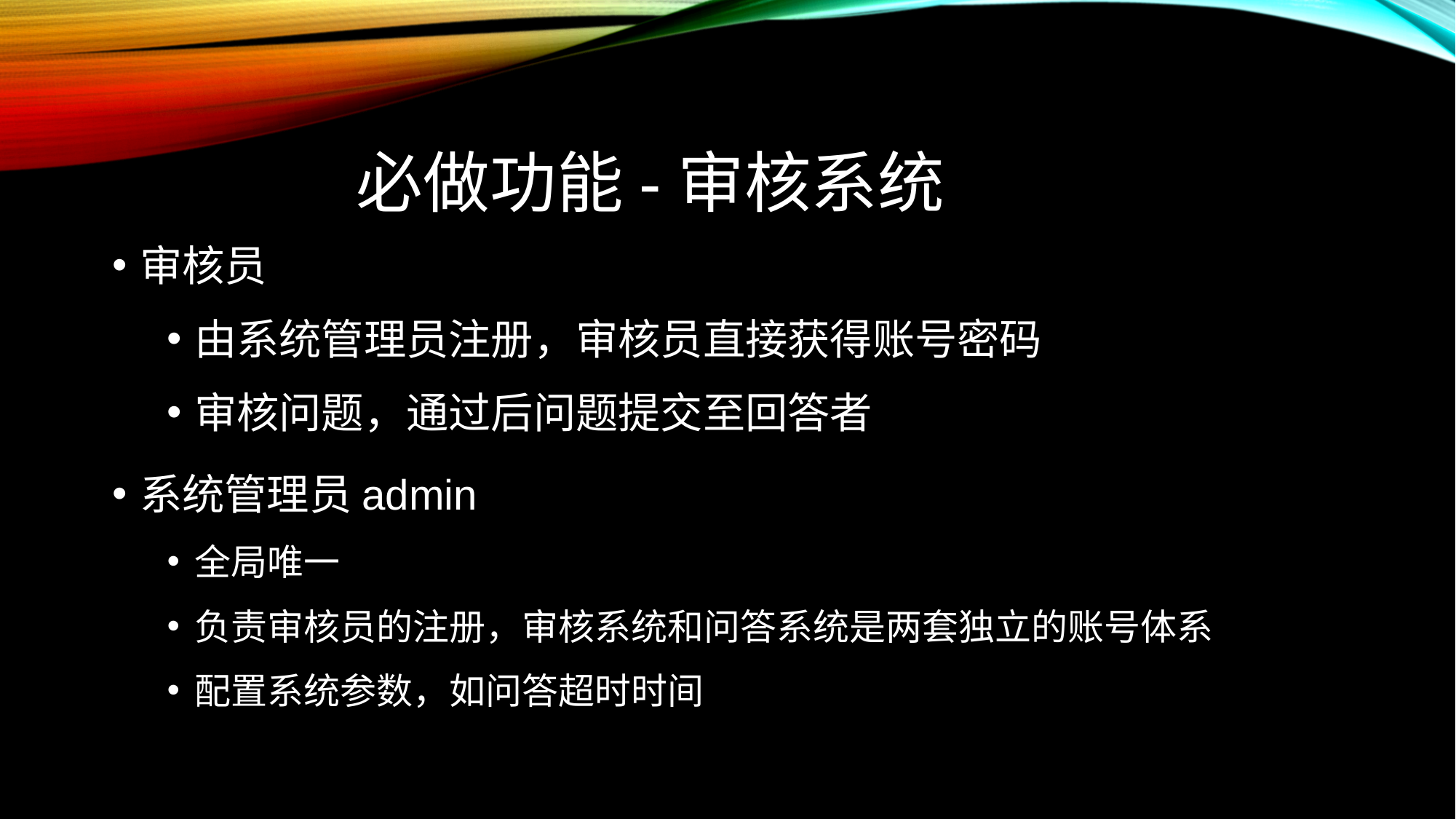

# 必做功能-审核系统
审核员
由系统管理员注册，审核员直接获得账号密码
审核问题，通过后问题提交至回答者
系统管理员admin
全局唯一
负责审核员的注册，审核系统和问答系统是两套独立的账号体系
配置系统参数，如问答超时时间